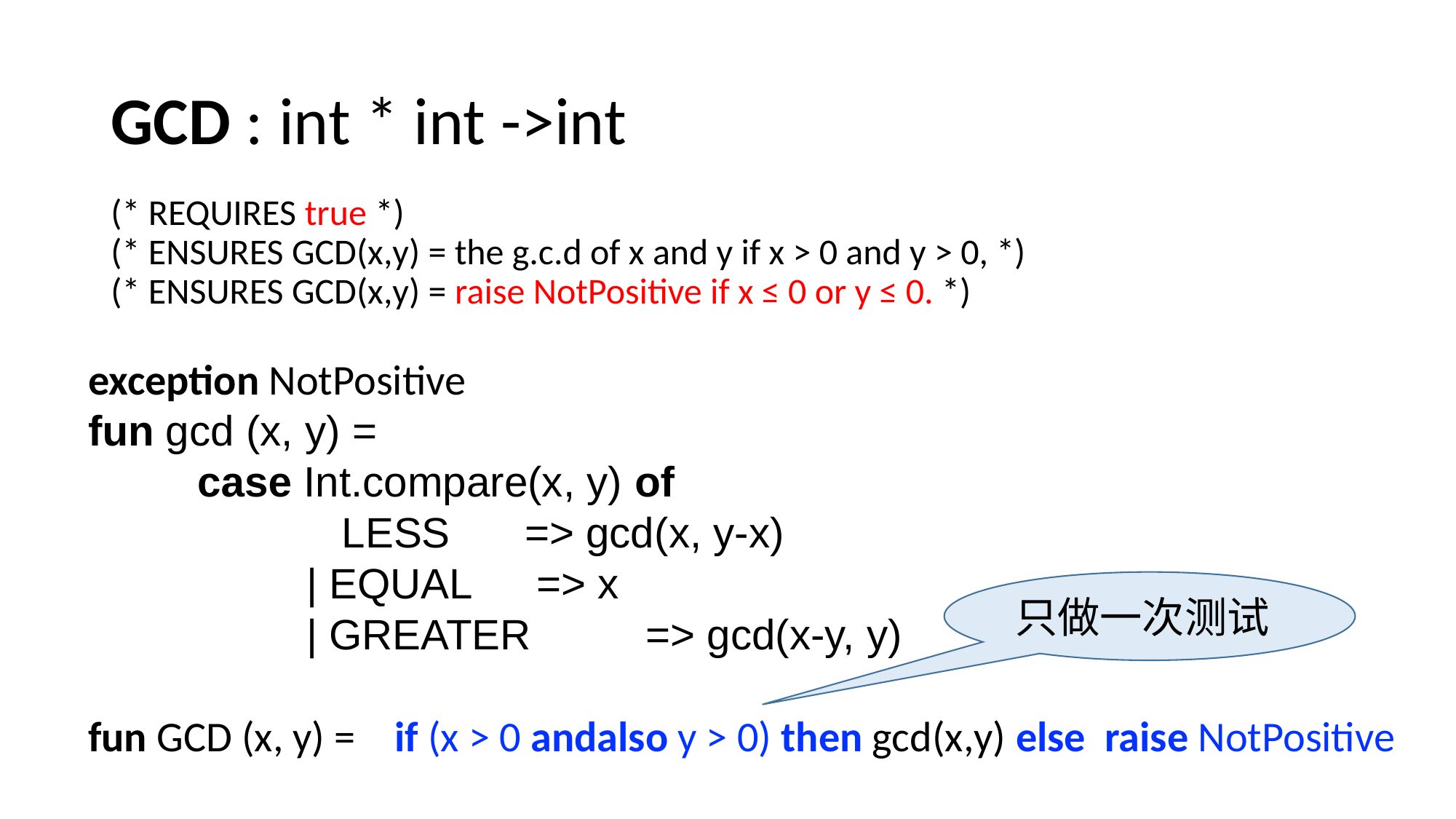

# GCD : int * int ->int
(* REQUIRES true *)
(* ENSURES GCD(x,y) = the g.c.d of x and y if x > 0 and y > 0, *)
(* ENSURES GCD(x,y) = raise NotPositive if x ≤ 0 or y ≤ 0. *)
exception NotPositive
fun gcd (x, y) =
	case Int.compare(x, y) of
		   LESS 	=> gcd(x, y-x)
		| EQUAL	 => x
		| GREATER	 => gcd(x-y, y)

fun GCD (x, y) =    if (x > 0 andalso y > 0) then gcd(x,y) else  raise NotPositive
只做一次测试